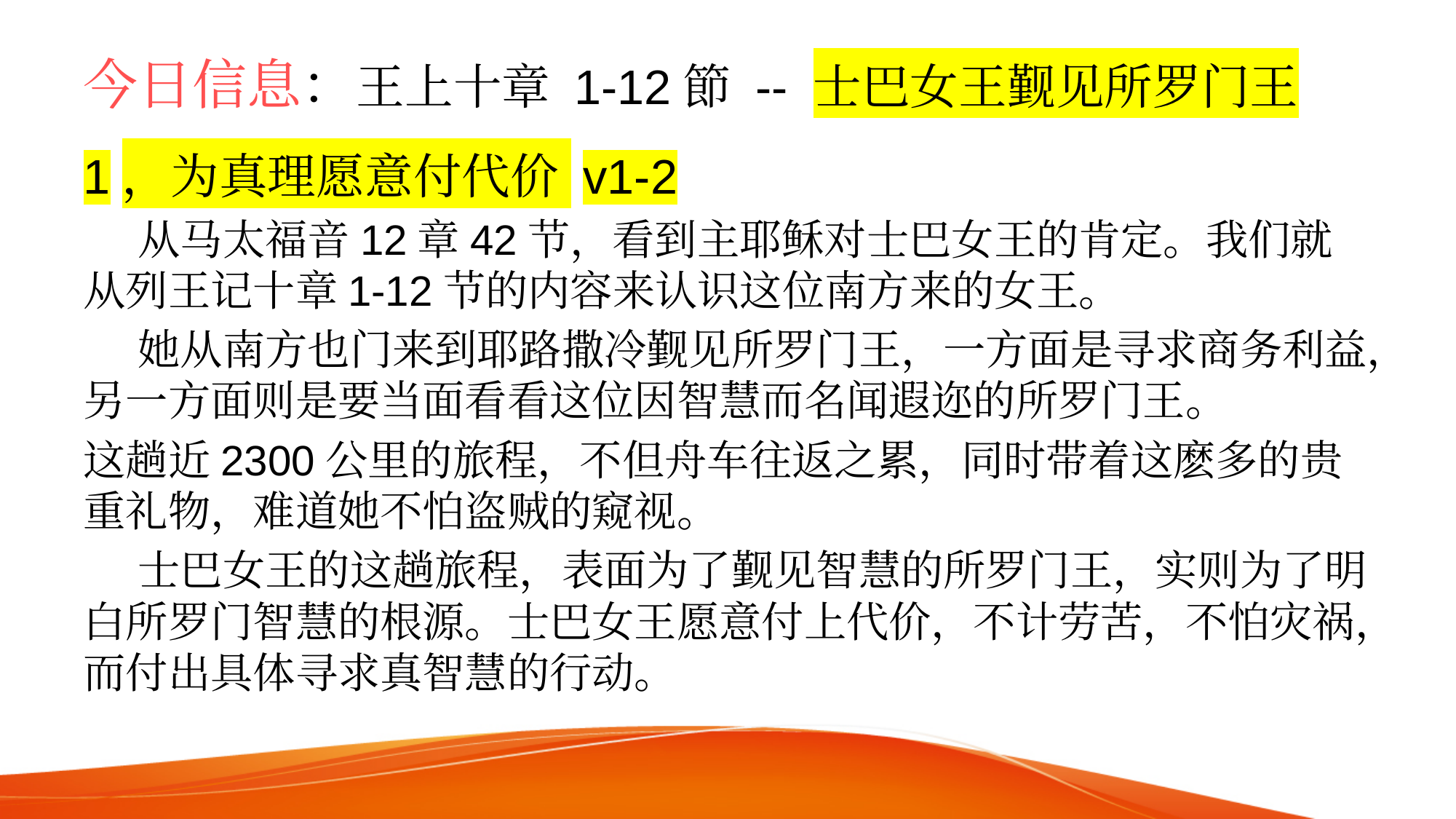

# 今日信息：王上十章 1-12節 -- 士巴女王觐见所罗门王
1，为真理愿意付代价 v1-2
从马太福音12章42节，看到主耶稣对士巴女王的肯定。我们就从列王记十章1-12节的内容来认识这位南方来的女王。
她从南方也门来到耶路撒冷觐见所罗门王，一方面是寻求商务利益，另一方面则是要当面看看这位因智慧而名闻遐迩的所罗门王。
这趟近2300公里的旅程，不但舟车往返之累，同时带着这麽多的贵重礼物，难道她不怕盗贼的窥视。
士巴女王的这趟旅程，表面为了觐见智慧的所罗门王，实则为了明白所罗门智慧的根源。士巴女王愿意付上代价，不计劳苦，不怕灾祸，而付出具体寻求真智慧的行动。